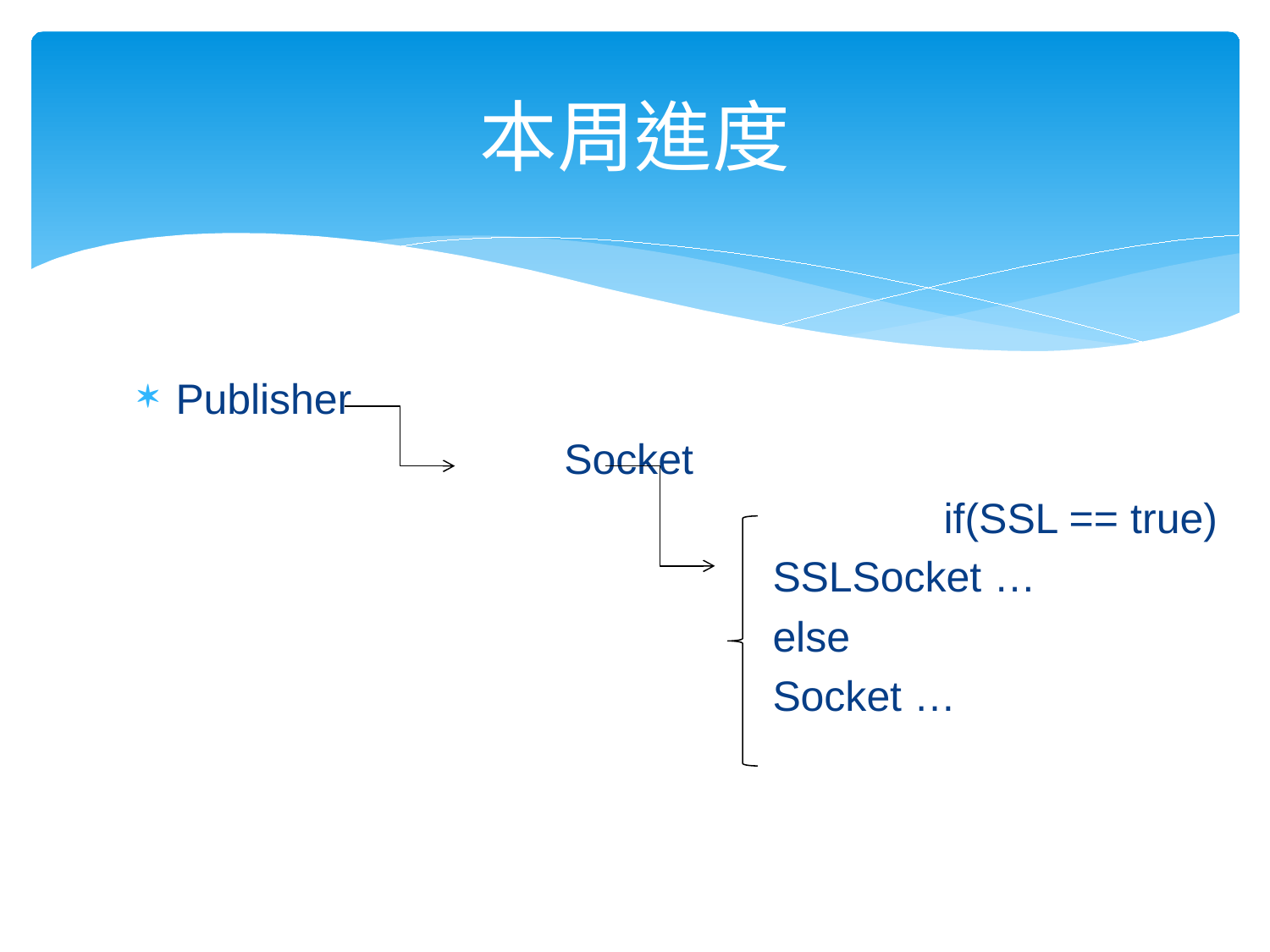

# 本周進度
Publisher
                                    Socket
                                                                    if(SSL == true)
					SSLSocket …
					else
					Socket …